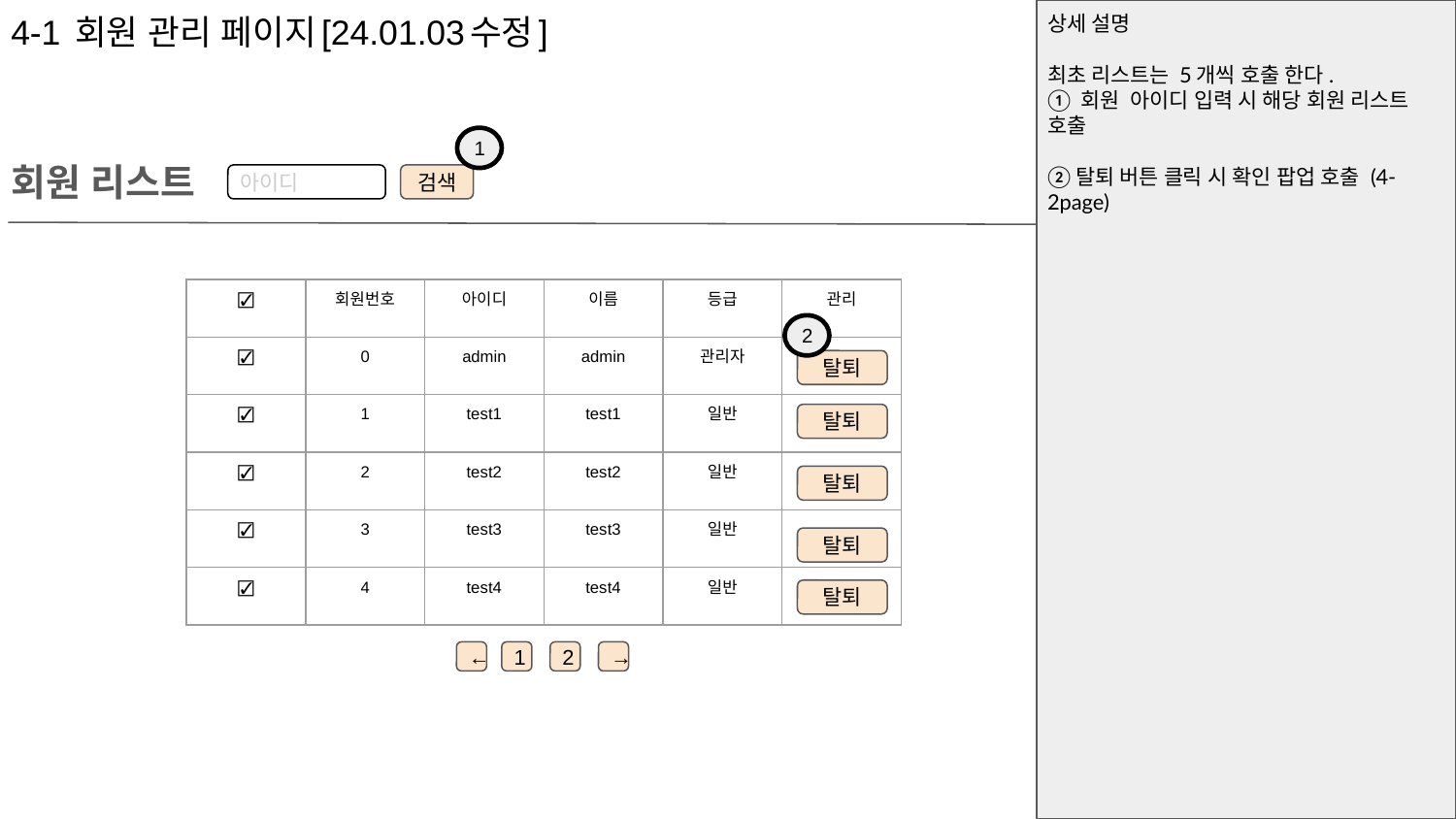

# 4-1 회원 관리 페이지[24.01.03수정]
상세 설명

최초 리스트는 5개씩 호출 한다.
① 회원  아이디 입력 시 해당 회원 리스트 호출

②탈퇴 버튼 클릭 시 확인 팝업 호출 (4-2page)

1
회원 리스트
아이디
검색
| ☑️ | 회원번호 | 아이디 | 이름 | 등급 | 관리 |
| --- | --- | --- | --- | --- | --- |
| ☑️ | 0 | admin | admin | 관리자 |  |
| ☑️ | 1 | test1 | test1 | 일반 |  |
| ☑️ | 2 | test2 | test2 | 일반 |  |
| ☑️ | 3 | test3 | test3 | 일반 |  |
| ☑️ | 4 | test4 | test4 | 일반 |  |
2
탈퇴
탈퇴
탈퇴
탈퇴
탈퇴
←
1
2
→